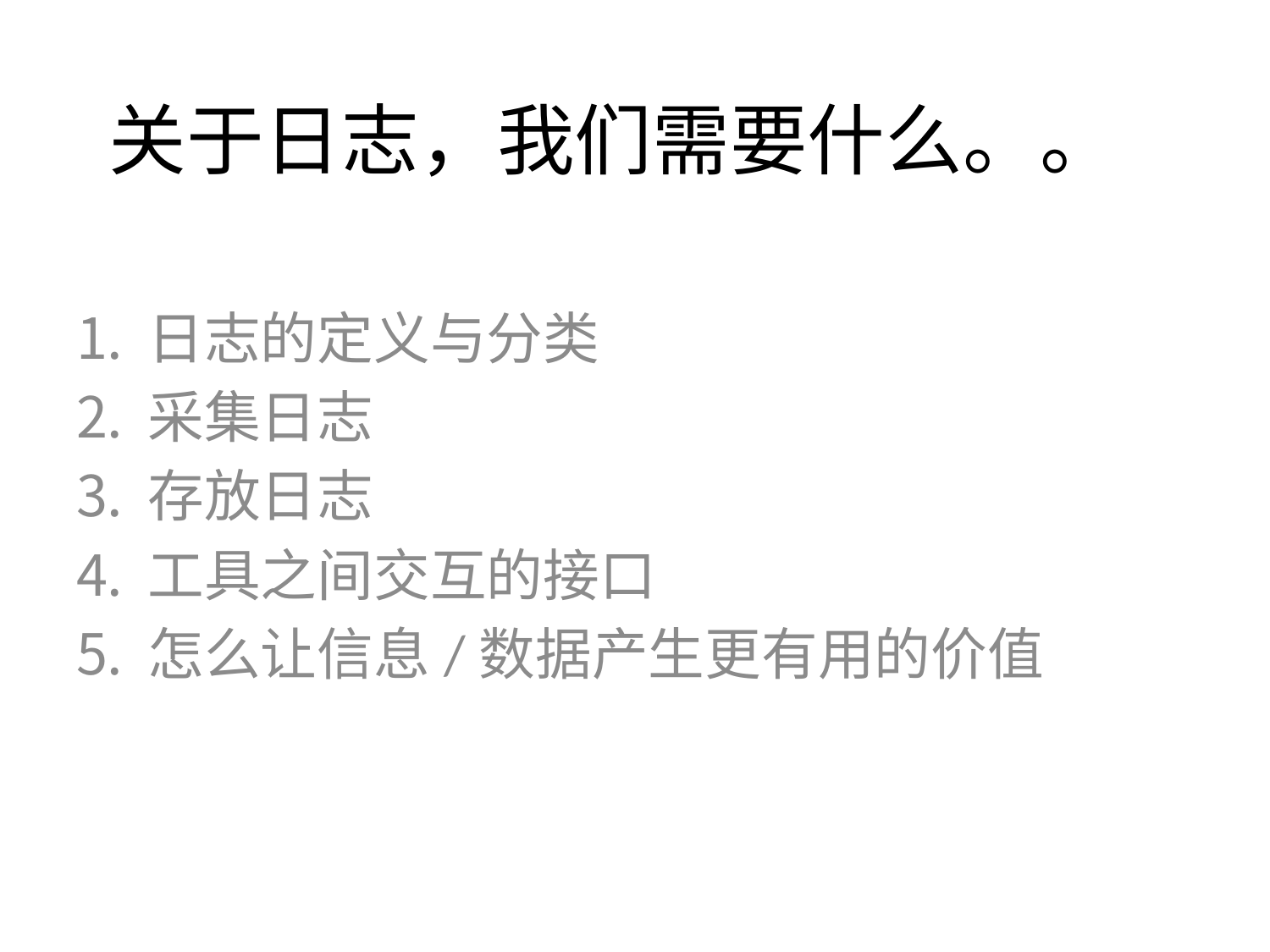

# 关于日志，我们需要什么。。
日志的定义与分类
采集日志
存放日志
工具之间交互的接口
怎么让信息/数据产生更有用的价值